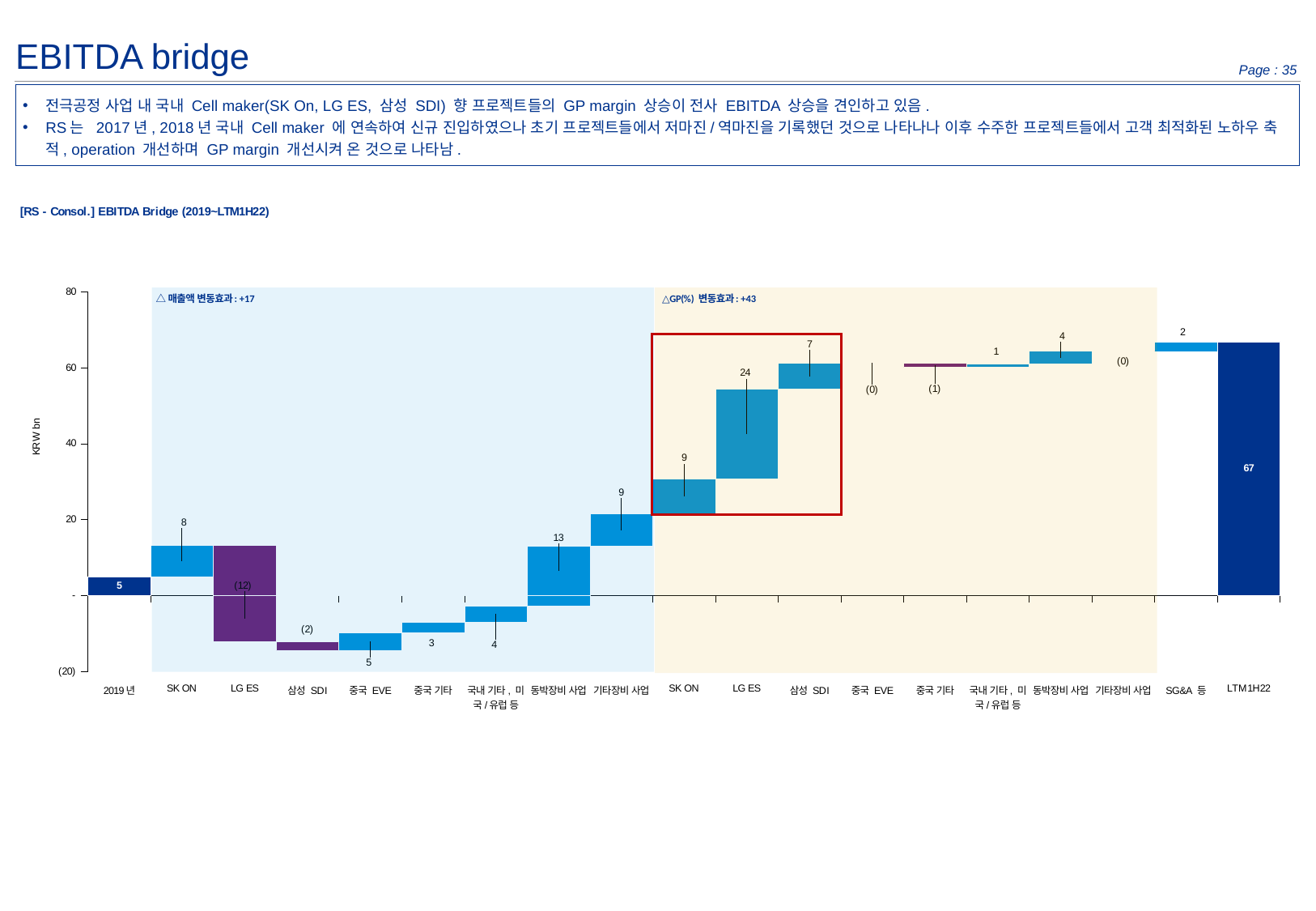

EBITDA bridge
전극공정 사업 내 국내 Cell maker(SK On, LG ES, 삼성 SDI) 향 프로젝트들의 GP margin 상승이 전사 EBITDA 상승을 견인하고 있음.
RS는  2017년, 2018년 국내 Cell maker 에 연속하여 신규 진입하였으나 초기 프로젝트들에서 저마진/역마진을 기록했던 것으로 나타나나 이후 수주한 프로젝트들에서 고객 최적화된 노하우 축적, operation 개선하며 GP margin 개선시켜 온 것으로 나타남.

### Chart: [RS - Consol.] EBITDA Bridge (2019~LTM1H22)

| Category |  | Clear | Standalone | Positive | Negative | Positive cross | Negative cross |
|---|---|---|---|---|---|---|---|
| 2019년 | 0.0 | None | 4965464537.0648575 | 0.0 | 0.0 | 0.0 | 0.0 |
| SK ON | 0.0 | 4965464537.0648575 | 0.0 | 8369153092.708393 | 0.0 | 0.0 | 0.0 |
| LG ES | 0.0 | 0.0 | 0.0 | 0.0 | -12075672101.795292 | 0.0 | 13334617629.77325 |
| 삼성 SDI | 0.0 | -12075672101.795292 | 0.0 | 0.0 | -2463253431.597805 | 0.0 | 0.0 |
| 중국 EVE | 0.0 | -9715421851.636871 | 0.0 | -4823503681.756225 | 0.0 | 0.0 | 0.0 |
| 중국 기타 | 0.0 | -6962434777.929232 | 0.0 | -2752987073.707639 | 0.0 | 0.0 | 0.0 |
| 국내 기타, 미국/유럽 등 | 0.0 | -2808955220.553543 | 0.0 | -4153479557.3756886 | 0.0 | 0.0 | 0.0 |
| 동박장비 사업 | 0.0 | 0.0 | 0.0 | 13006430147.202309 | 0.0 | -2808955220.553543 | 0.0 |
| 기타장비 사업 | 0.0 | 13006430147.202309 | 0.0 | 8558358132.099433 | 0.0 | 0.0 | 0.0 |
| SK ON | 0.0 | 21564788279.301743 | 0.0 | 9167997008.41579 | 0.0 | 0.0 | 0.0 |
| LG ES | 0.0 | 30732785287.717533 | 0.0 | 23667032373.787056 | 0.0 | 0.0 | 0.0 |
| 삼성 SDI | 0.0 | 54399817661.50459 | 0.0 | 6840124827.58092 | 0.0 | 0.0 | 0.0 |
| 중국 EVE | 0.0 | 61212905061.84409 | 0.0 | 0.0 | 27037427.241417885 | 0.0 | 0.0 |
| 중국 기타 | 0.0 | 60153563214.83494 | 0.0 | 0.0 | 1059341847.0091567 | 0.0 | 0.0 |
| 국내 기타, 미국/유럽 등 | 0.0 | 60153563214.83494 | 0.0 | 871566416.7193601 | 0.0 | 0.0 | 0.0 |
| 동박장비 사업 | 0.0 | 61025129631.5543 | 0.0 | 3507200359.566077 | 0.0 | 0.0 | 0.0 |
| 기타장비 사업 | 0.0 | 64334005816.96085 | 0.0 | 0.0 | 198324174.15952587 | 0.0 | 0.0 |
| SG&A 등 | 0.0 | 64334005816.96085 | 0.0 | 2482539821.200119 | 0.0 | 0.0 | 0.0 |
| LTM1H22 | 0.0 | 0.0 | 66816545638.16096 | 0.0 | 0.0 | 0.0 | 0.0 |